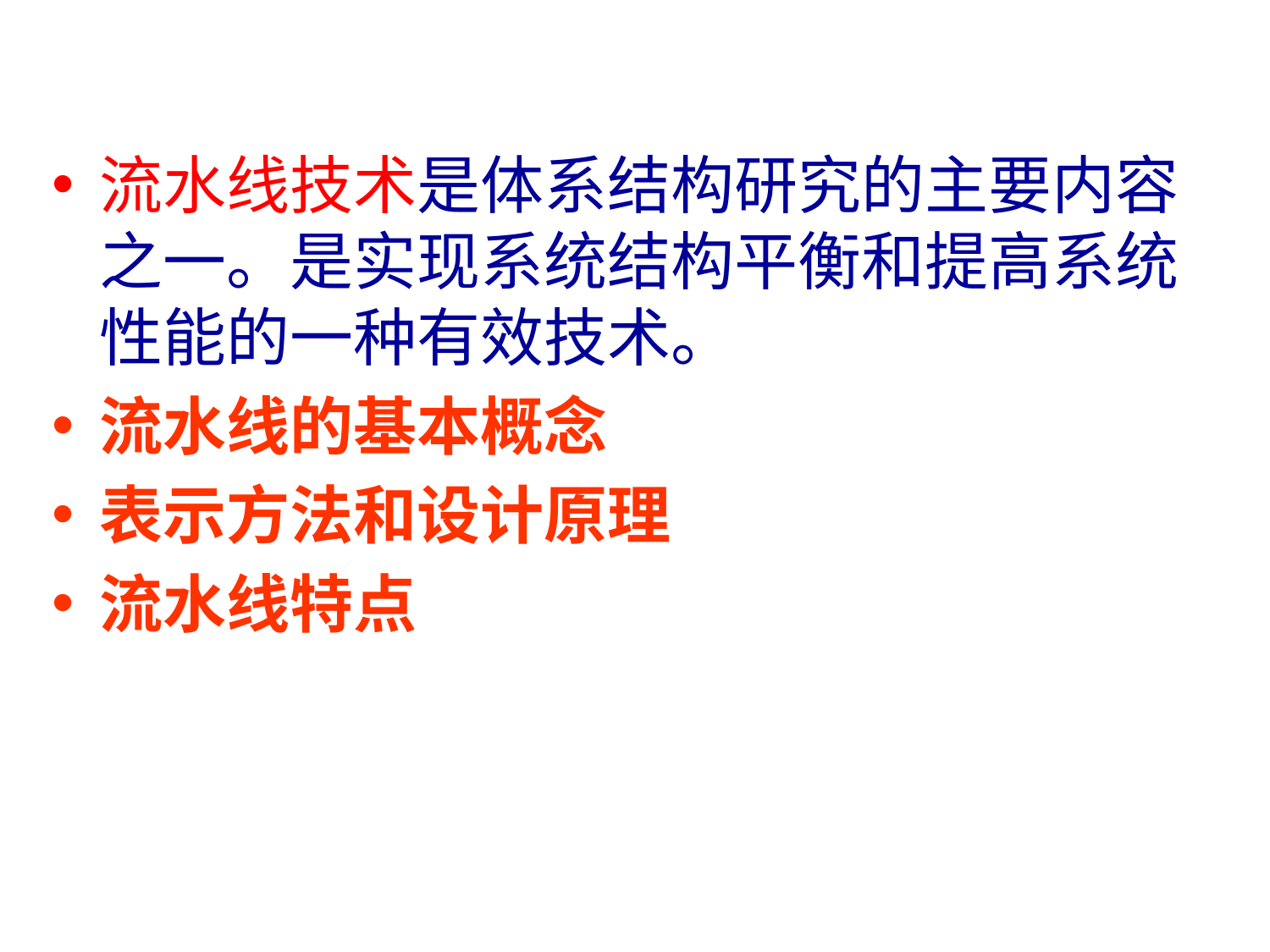

流水线技术是体系结构研究的主要内容之一。是实现系统结构平衡和提高系统性能的一种有效技术。
流水线的基本概念
表示方法和设计原理
流水线特点